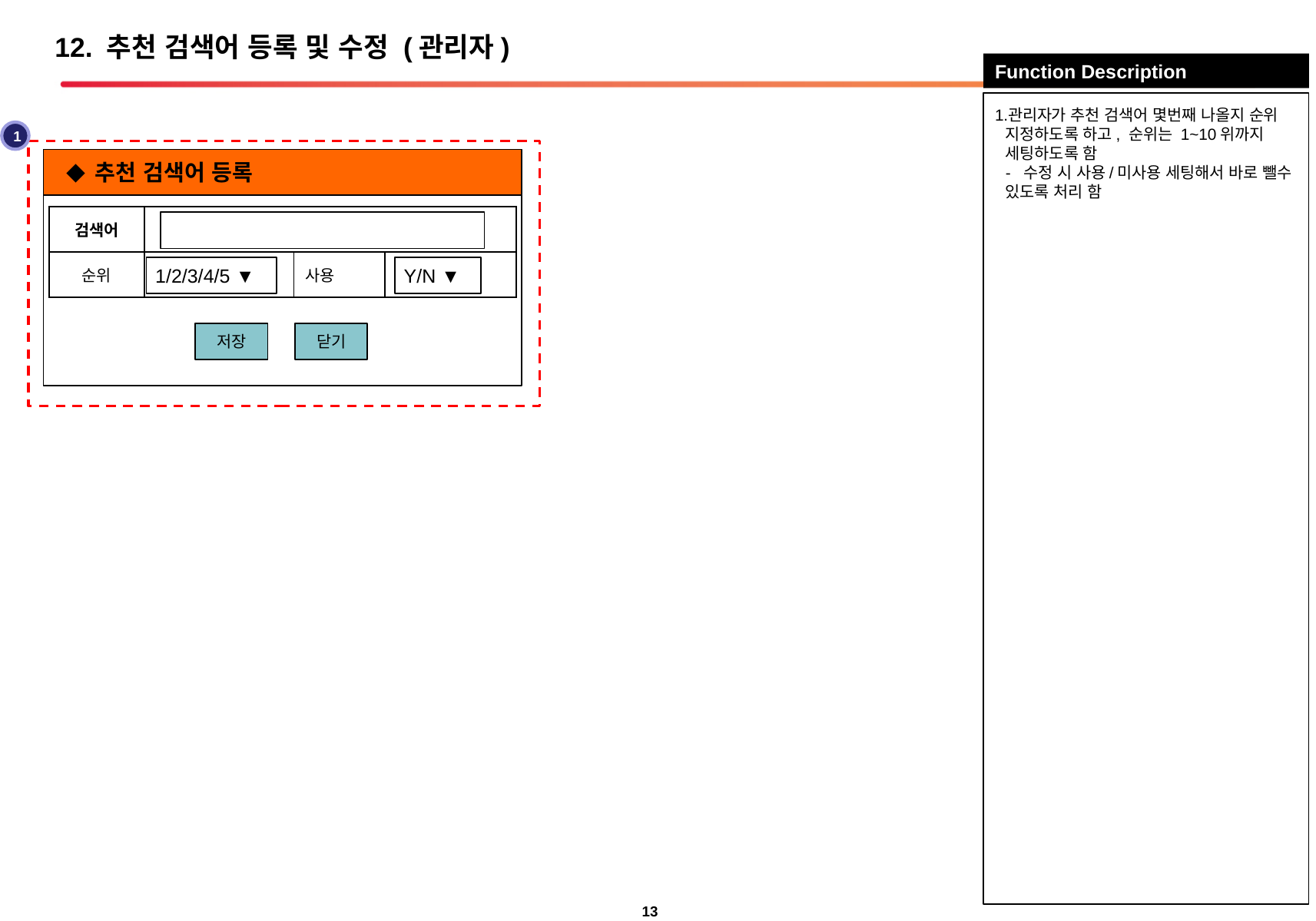

# 12. 추천 검색어 등록 및 수정 (관리자)
Function Description

관리자가 추천 검색어 몇번째 나올지 순위 지정하도록 하고, 순위는 1~10위까지 세팅하도록 함
-  수정 시 사용/미사용 세팅해서 바로 뺄수 있도록 처리 함
1

◆ 추천 검색어 등록

| 검색어 |  |  |  |
| --- | --- | --- | --- |
| 순위 |  | 사용 |  |

1/2/3/4/5 ▼
Y/N ▼
저장
닫기